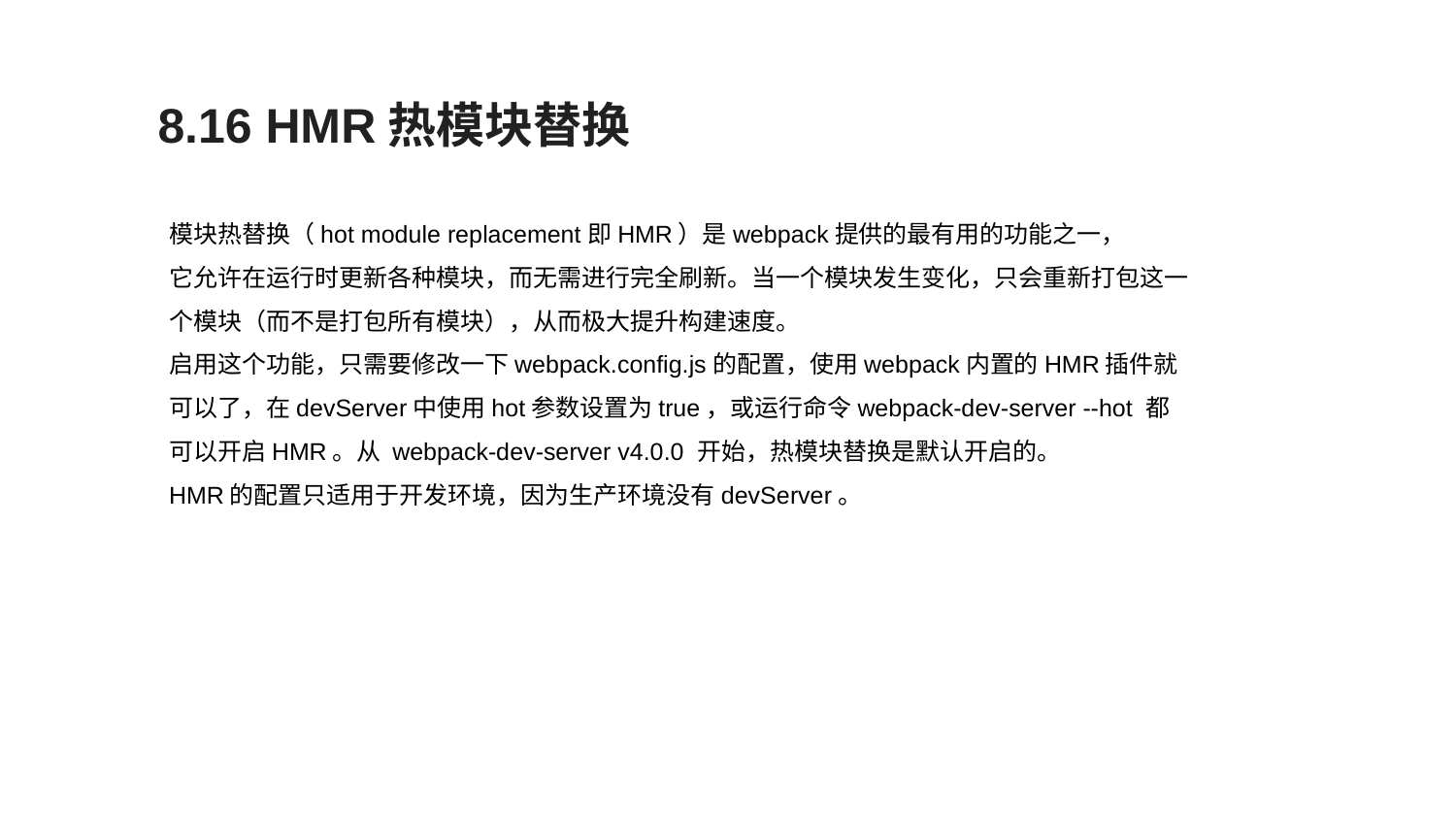

8.16 HMR热模块替换
模块热替换（hot module replacement即HMR）是webpack提供的最有用的功能之一，
它允许在运行时更新各种模块，而无需进行完全刷新。当一个模块发生变化，只会重新打包这一个模块（而不是打包所有模块），从而极大提升构建速度。
启用这个功能，只需要修改一下webpack.config.js的配置，使用webpack内置的HMR插件就可以了，在devServer中使用hot参数设置为true，或运行命令webpack-dev-server --hot 都可以开启HMR。从 webpack-dev-server v4.0.0 开始，热模块替换是默认开启的。
HMR的配置只适用于开发环境，因为生产环境没有devServer。